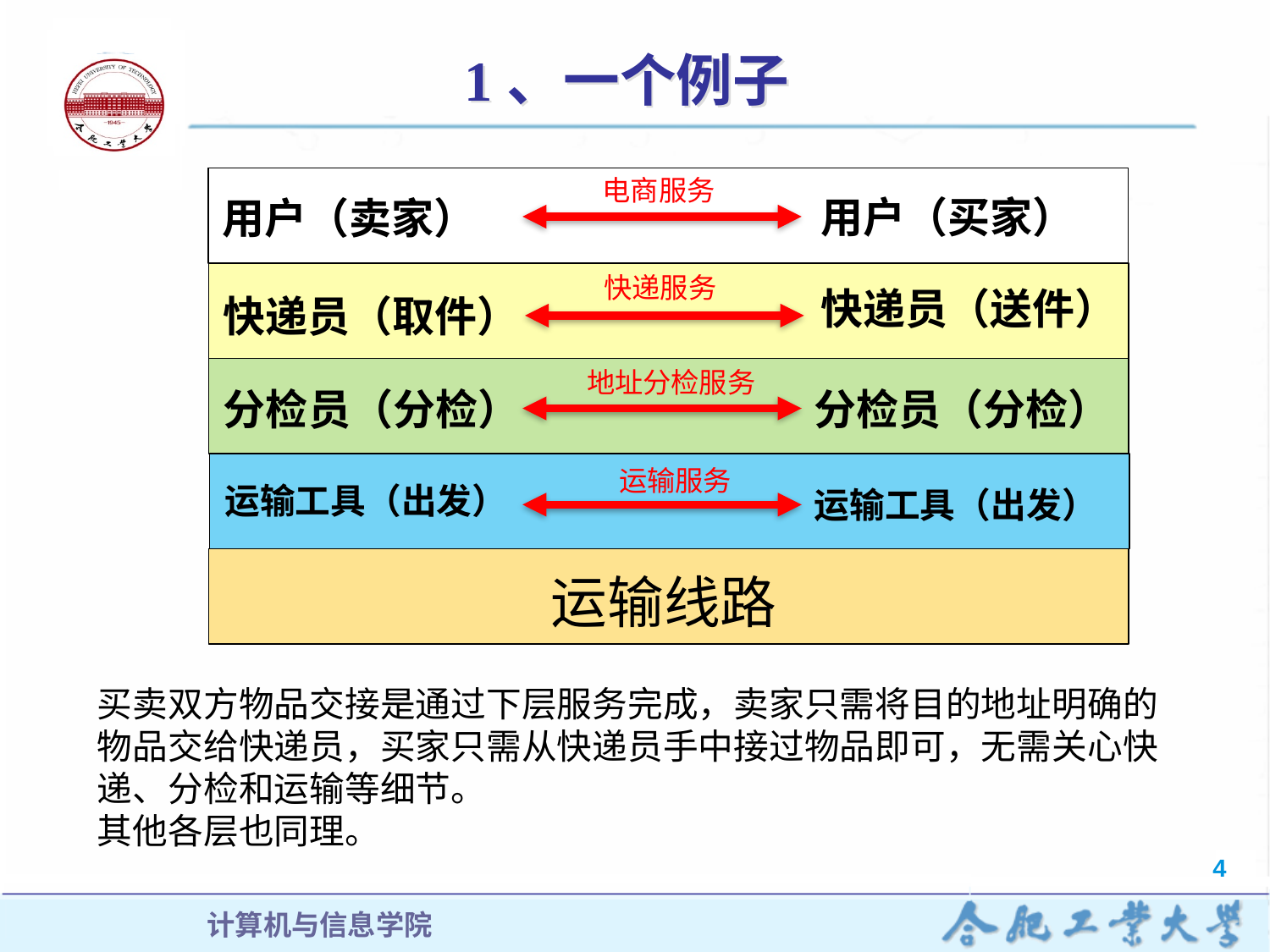

# 1、一个例子
电商服务

用户（买家）
用户（卖家）

快递服务
快递员（送件）
快递员（取件）

地址分检服务
分检员（分检）
分检员（分检）

运输服务
运输工具（出发）
运输工具（出发）

运输线路
买卖双方物品交接是通过下层服务完成，卖家只需将目的地址明确的物品交给快递员，买家只需从快递员手中接过物品即可，无需关心快递、分检和运输等细节。
其他各层也同理。